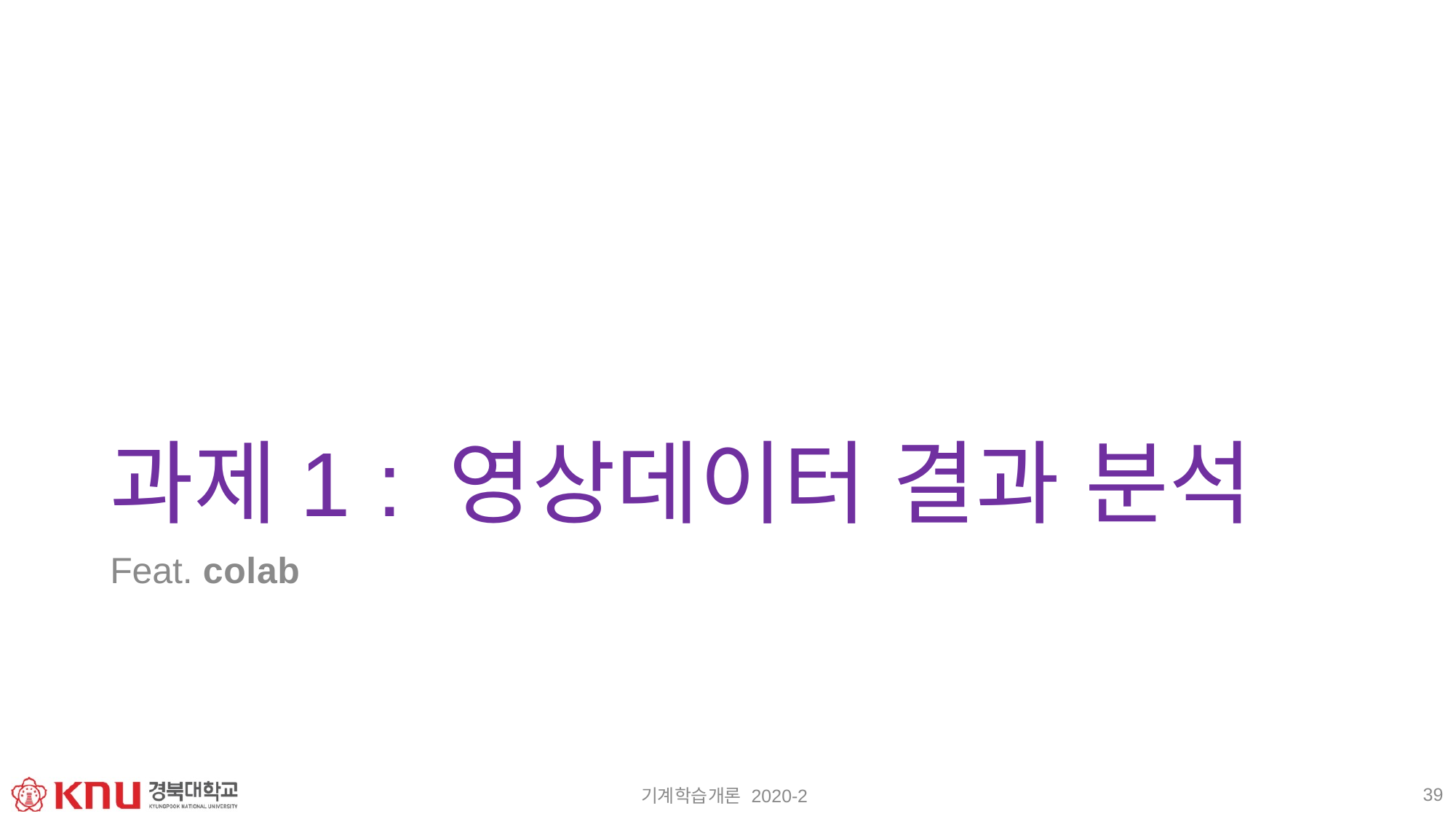

과제1 : 영상데이터 결과 분석
Feat. colab
39
기계학습개론 2020-2